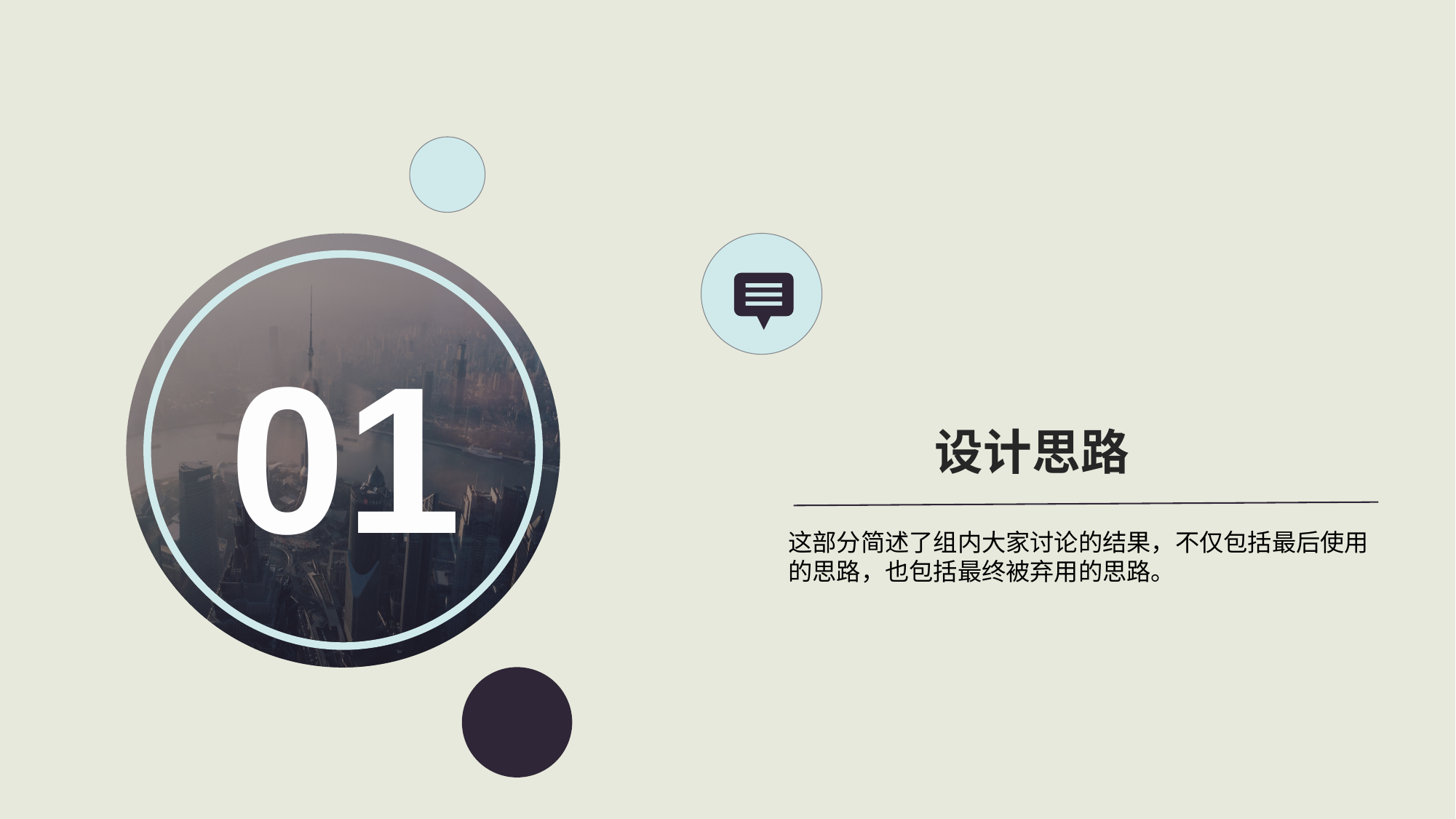

01
  设计思路
这部分简述了组内大家讨论的结果，不仅包括最后使用的思路，也包括最终被弃用的思路。